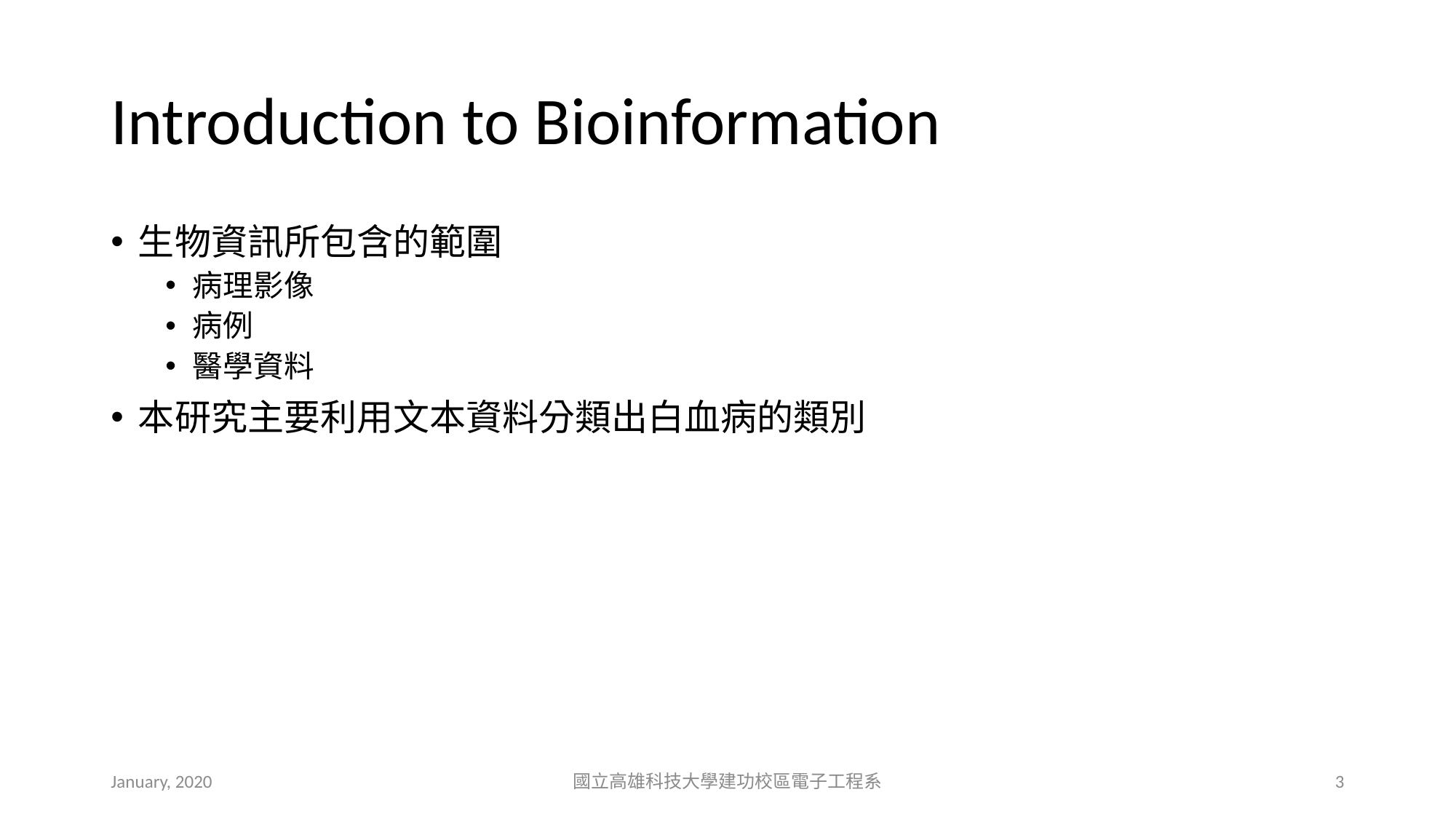

# Introduction to Bioinformation
生物資訊所包含的範圍
病理影像
病例
醫學資料
本研究主要利用文本資料分類出白血病的類別

January, 2020
國立高雄科技大學建功校區電子工程系
3